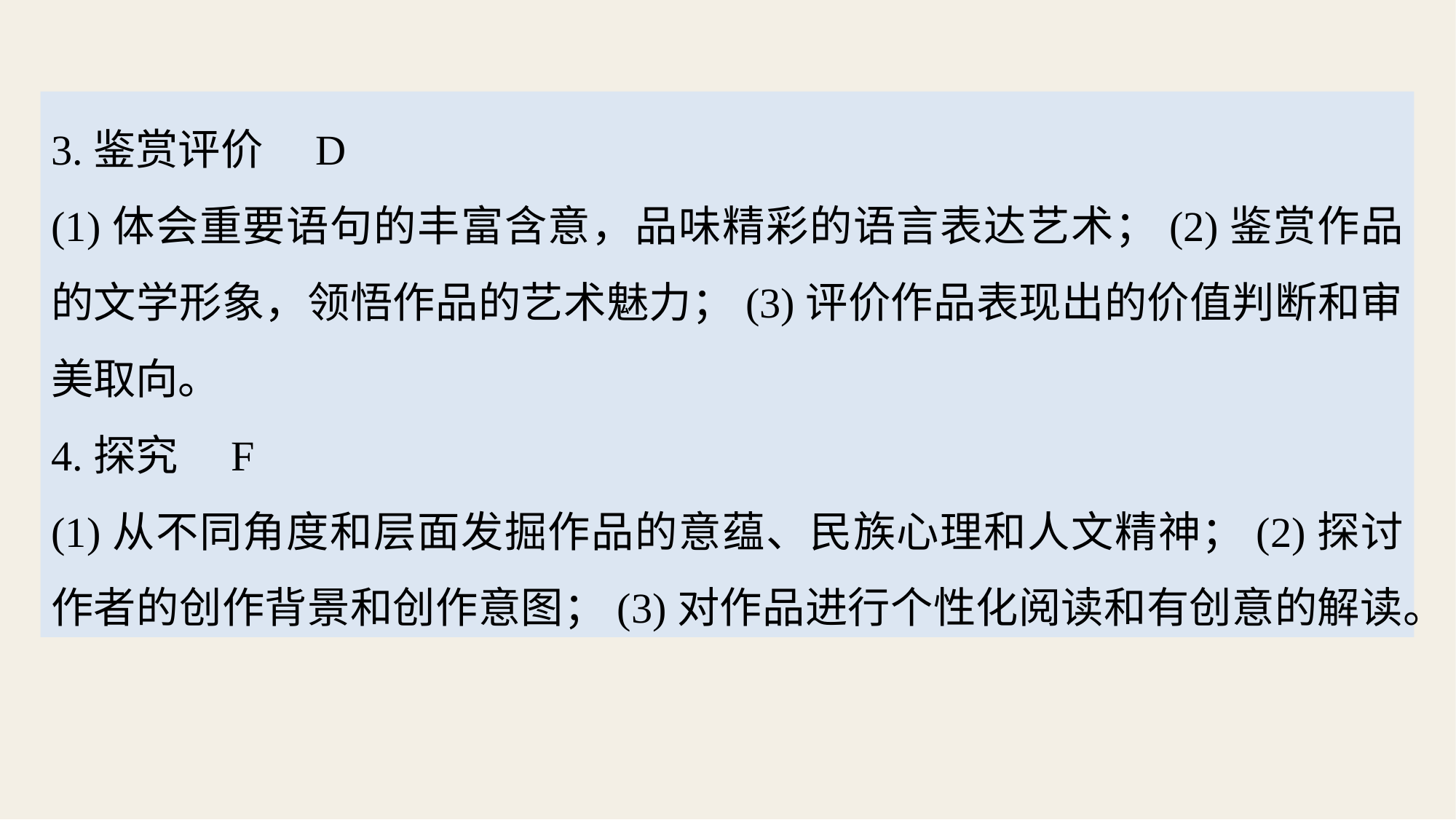

3.鉴赏评价　D
(1)体会重要语句的丰富含意，品味精彩的语言表达艺术；(2)鉴赏作品的文学形象，领悟作品的艺术魅力；(3)评价作品表现出的价值判断和审美取向。
4.探究　F
(1)从不同角度和层面发掘作品的意蕴、民族心理和人文精神；(2)探讨作者的创作背景和创作意图；(3)对作品进行个性化阅读和有创意的解读。